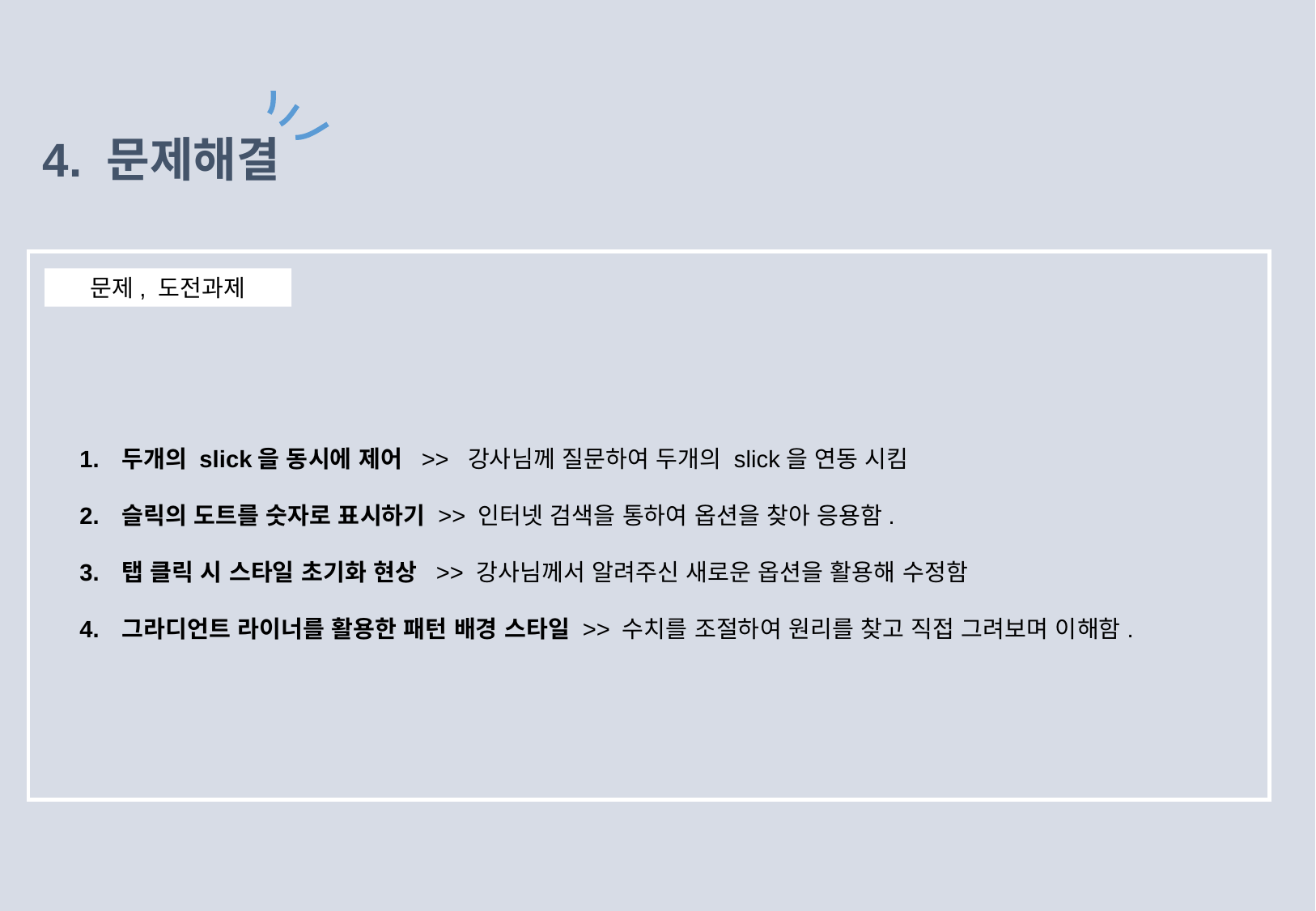

# 4. 문제해결

문제, 도전과제
두개의 slick을 동시에 제어  >>  강사님께 질문하여 두개의 slick을 연동 시킴

슬릭의 도트를 숫자로 표시하기 >> 인터넷 검색을 통하여 옵션을 찾아 응용함.

탭 클릭 시 스타일 초기화 현상  >> 강사님께서 알려주신 새로운 옵션을 활용해 수정함

그라디언트 라이너를 활용한 패턴 배경 스타일 >> 수치를 조절하여 원리를 찾고 직접 그려보며 이해함.